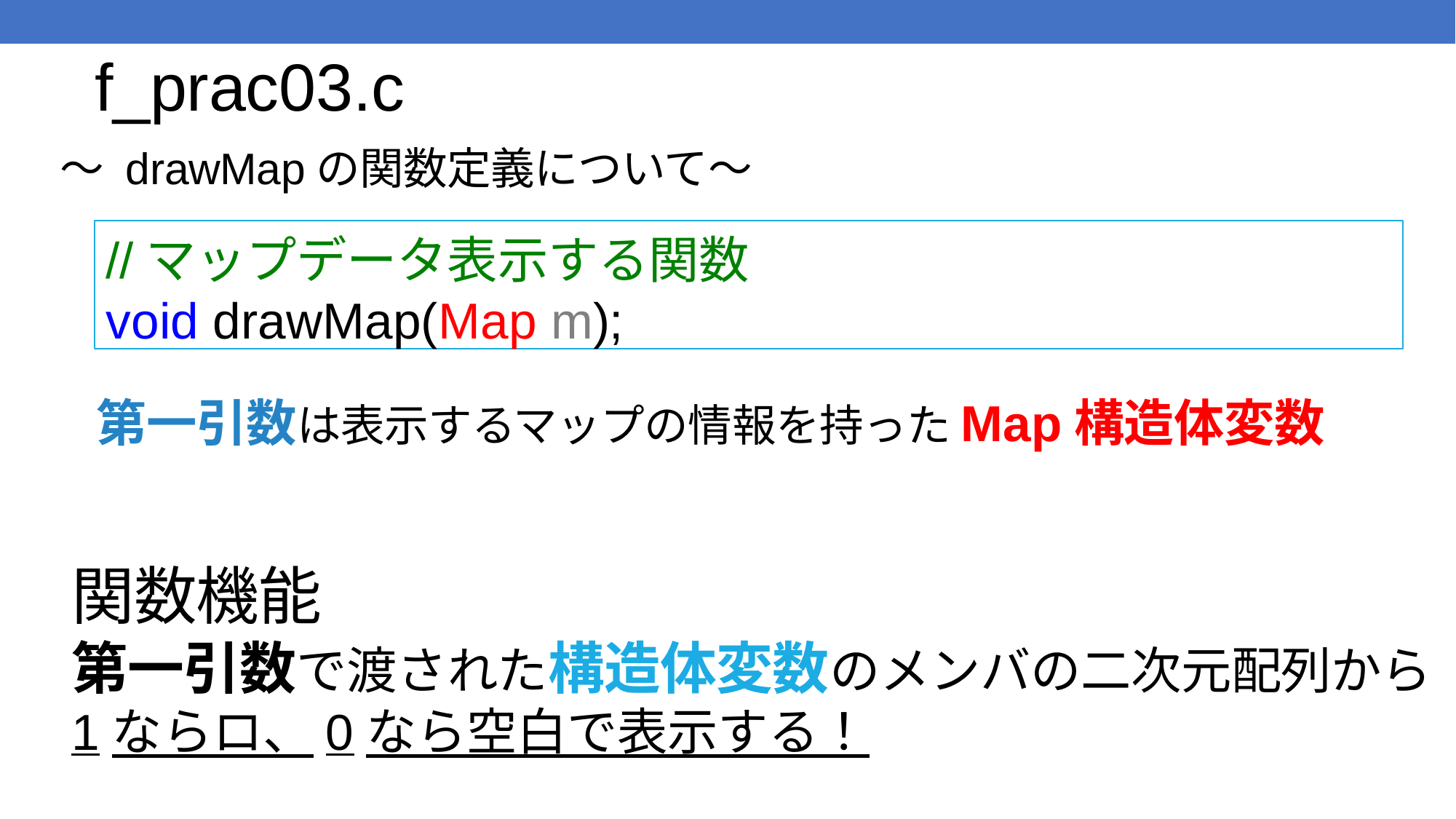

# f_prac03.c
～ drawMapの関数定義について～
//マップデータ表示する関数 void drawMap(Map m);
第一引数は表示するマップの情報を持ったMap構造体変数

関数機能
第一引数で渡された構造体変数のメンバの二次元配列から
1ならロ、0なら空白で表示する！